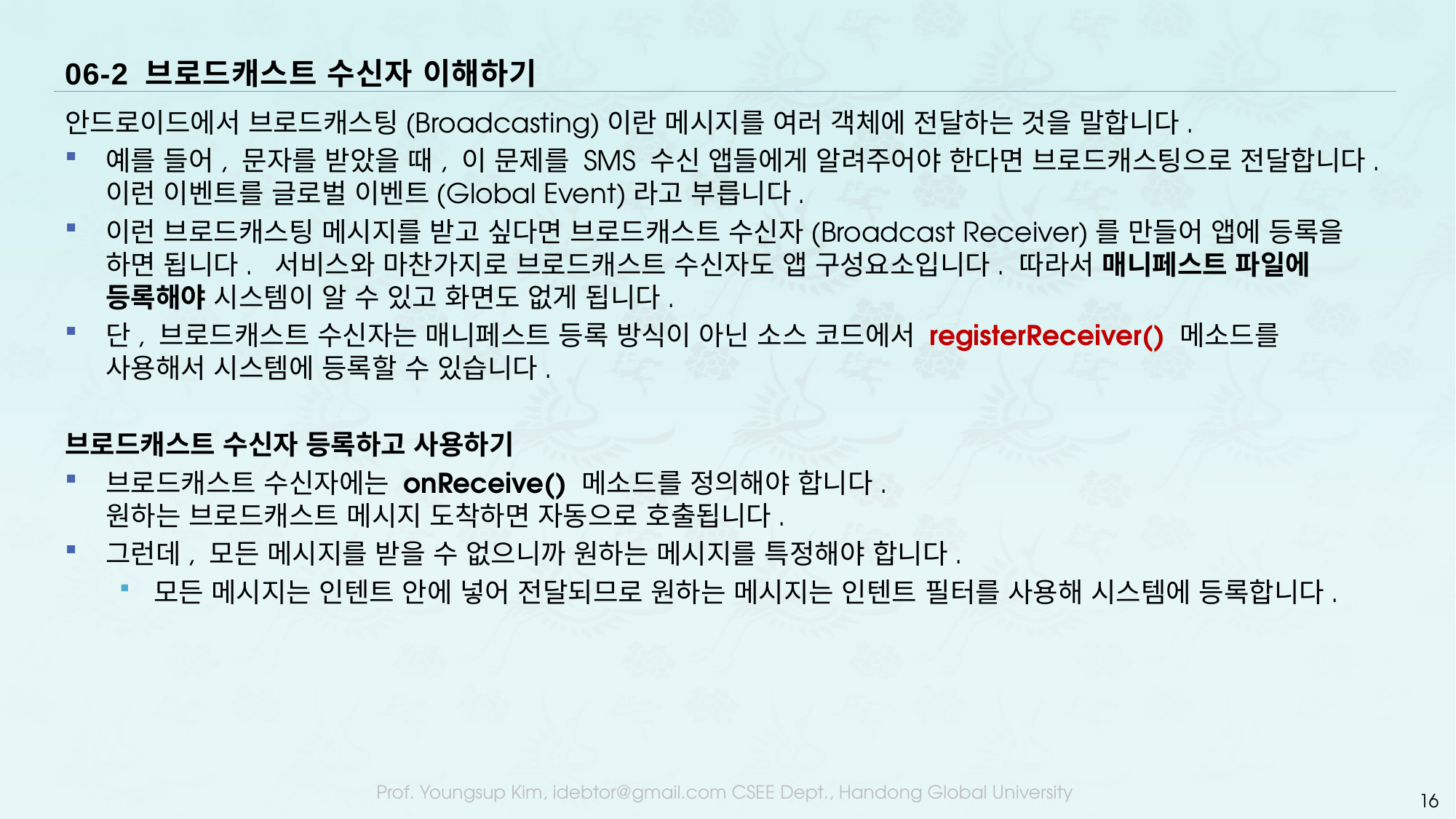

# 06-2 브로드캐스트 수신자 이해하기
안드로이드에서 브로드캐스팅(Broadcasting)이란 메시지를 여러 객체에 전달하는 것을 말합니다.
예를 들어, 문자를 받았을 때, 이 문제를 SMS 수신 앱들에게 알려주어야 한다면 브로드캐스팅으로 전달합니다. 이런 이벤트를 글로벌 이벤트(Global Event)라고 부릅니다.
이런 브로드캐스팅 메시지를 받고 싶다면 브로드캐스트 수신자(Broadcast Receiver)를 만들어 앱에 등록을 하면 됩니다.  서비스와 마찬가지로 브로드캐스트 수신자도 앱 구성요소입니다. 따라서 매니페스트 파일에 등록해야 시스템이 알 수 있고 화면도 없게 됩니다.
단, 브로드캐스트 수신자는 매니페스트 등록 방식이 아닌 소스 코드에서 registerReceiver() 메소드를 사용해서 시스템에 등록할 수 있습니다.

브로드캐스트 수신자 등록하고 사용하기
브로드캐스트 수신자에는 onReceive() 메소드를 정의해야 합니다.
원하는 브로드캐스트 메시지 도착하면 자동으로 호출됩니다.
그런데, 모든 메시지를 받을 수 없으니까 원하는 메시지를 특정해야 합니다.
모든 메시지는 인텐트 안에 넣어 전달되므로 원하는 메시지는 인텐트 필터를 사용해 시스템에 등록합니다.
16